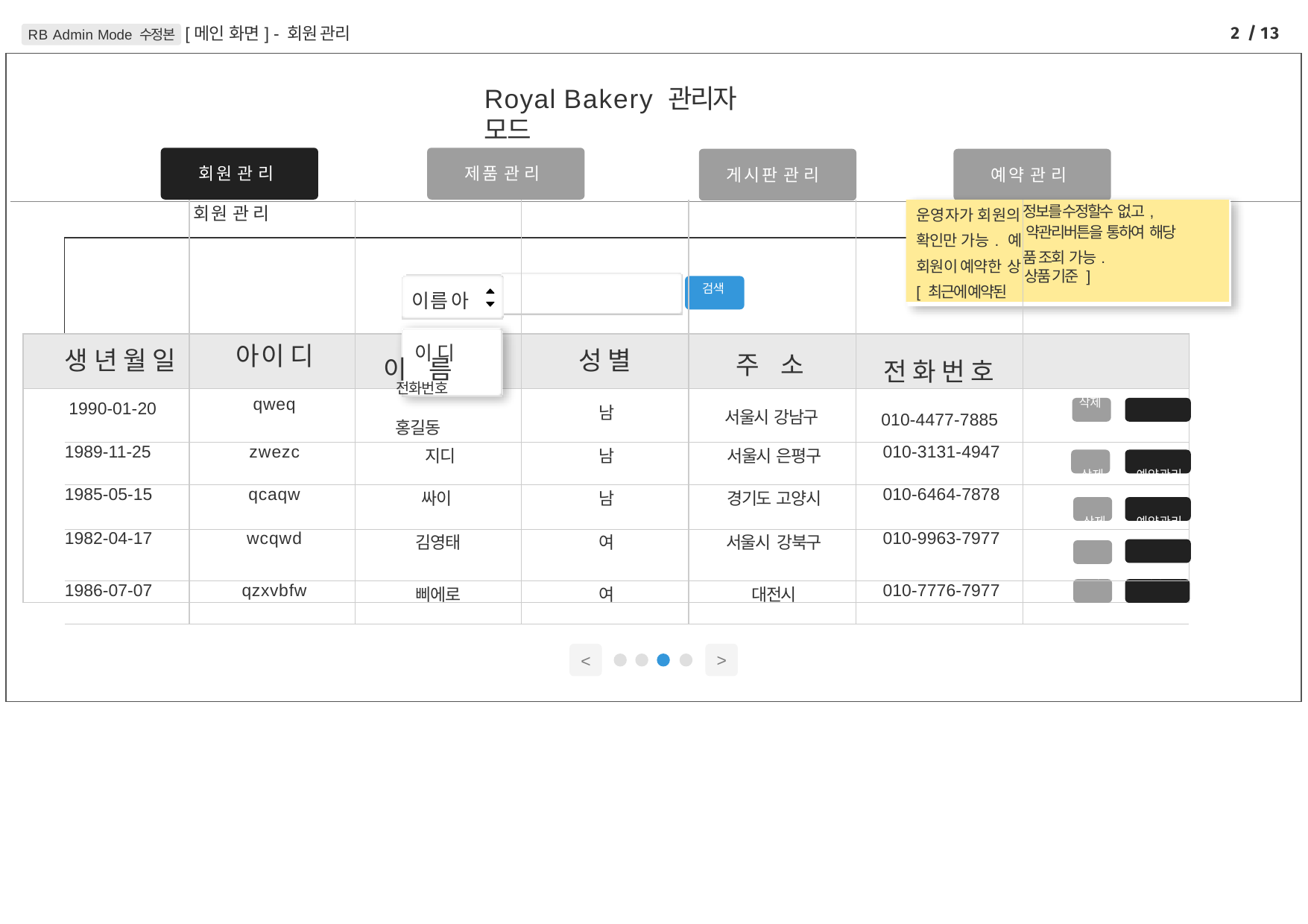

2 / 13
RB Admin Mode 수정본 [메인 화면] - 회원 관리

Royal Bakery 관리자 모드

회 원  관 리
제 품  관 리
게 시 판  관 리
예 약  관 리

|  | 생 년 월 일 1990-01-20 | 회 원 관 리 아 이 디 qweq | 이 름 아 이 디 이 름 전화번호 홍길동 | 성 별 남 | 검색 주 소 서울시 강남구 | 운영자가 회원의 확인만 가능. 예 회원이 예약한 상 [ 최근에 예약된 전 화 번 호 010-4477-7885 | 정보를 수정할수 없고, 품 조회 가능. 삭제 예약관리 |
| --- | --- | --- | --- | --- | --- | --- | --- |
|  | 1989-11-25 | zwezc | 지디 | 남 | 서울시 은평구 | 010-3131-4947 | 삭제 예약관리 |
|  | 1985-05-15 | qcaqw | 싸이 | 남 | 경기도 고양시 | 010-6464-7878 | 삭제 예약관리 |
|  | 1982-04-17 | wcqwd | 김영태 | 여 | 서울시 강북구 | 010-9963-7977 | 삭제 예약관리 |
|  | 1986-07-07 | qzxvbfw | 삐에로 | 여 | 대전시 | 010-7776-7977 | 삭제 예약관리 |
|  |  |  |  |  |  |  |  |

약관리버튼을 통하여 해당

상품 기준 ]

>
<